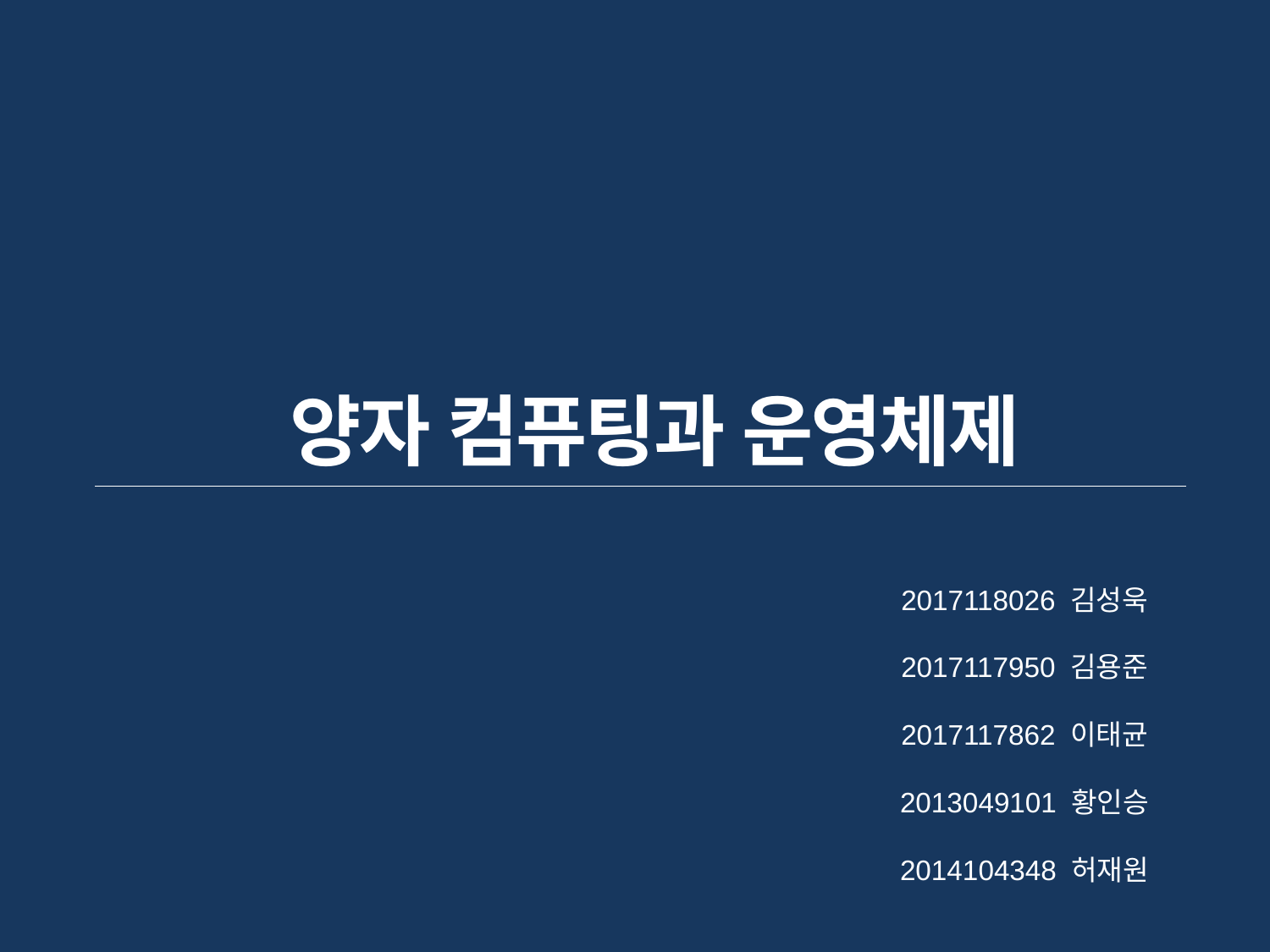

양자 컴퓨팅과 운영체제
2017118026 김성욱
2017117950 김용준
2017117862 이태균
2013049101 황인승
2014104348 허재원